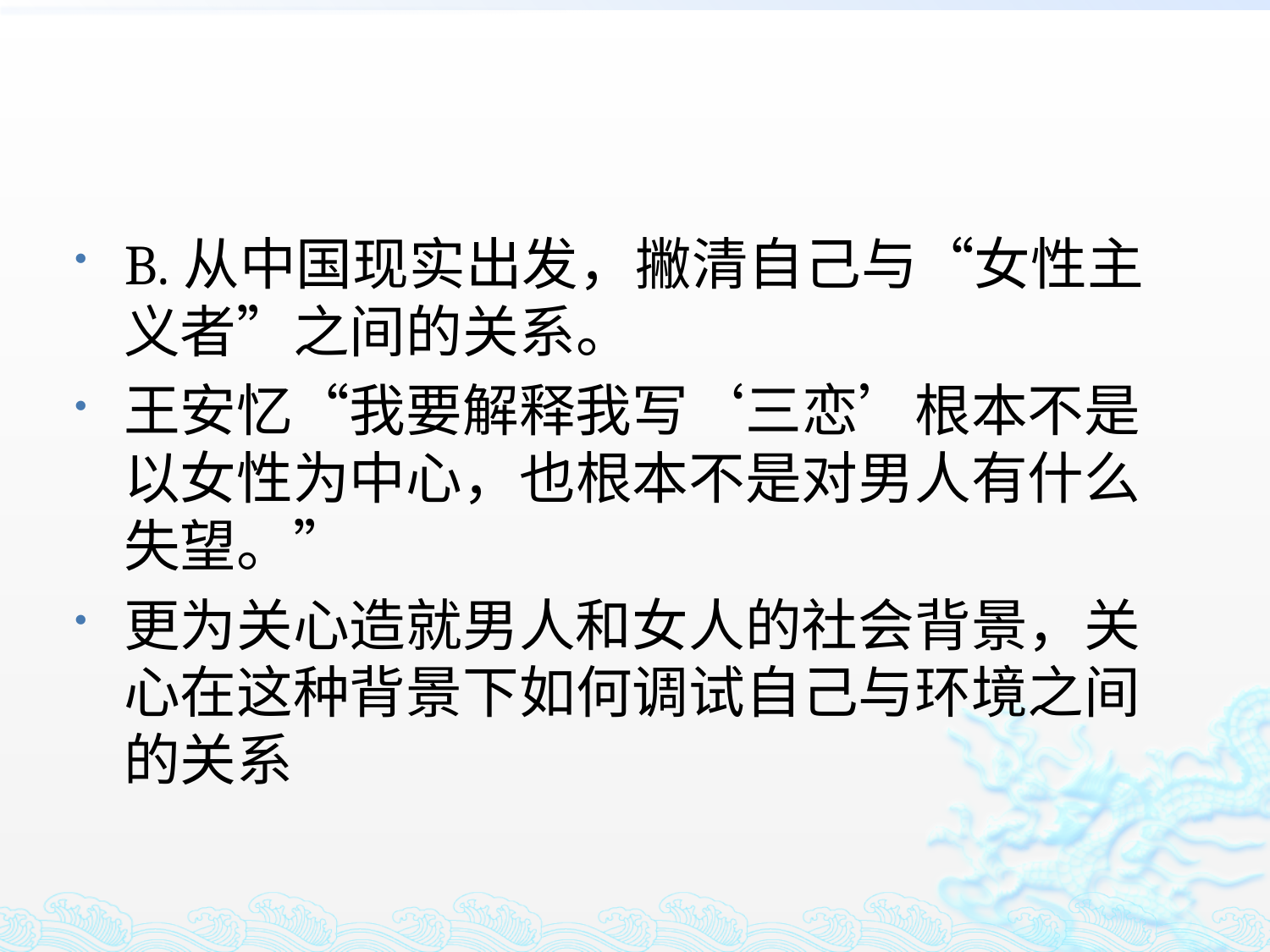

#
B.从中国现实出发，撇清自己与“女性主义者”之间的关系。
王安忆“我要解释我写‘三恋’根本不是以女性为中心，也根本不是对男人有什么失望。”
更为关心造就男人和女人的社会背景，关心在这种背景下如何调试自己与环境之间的关系